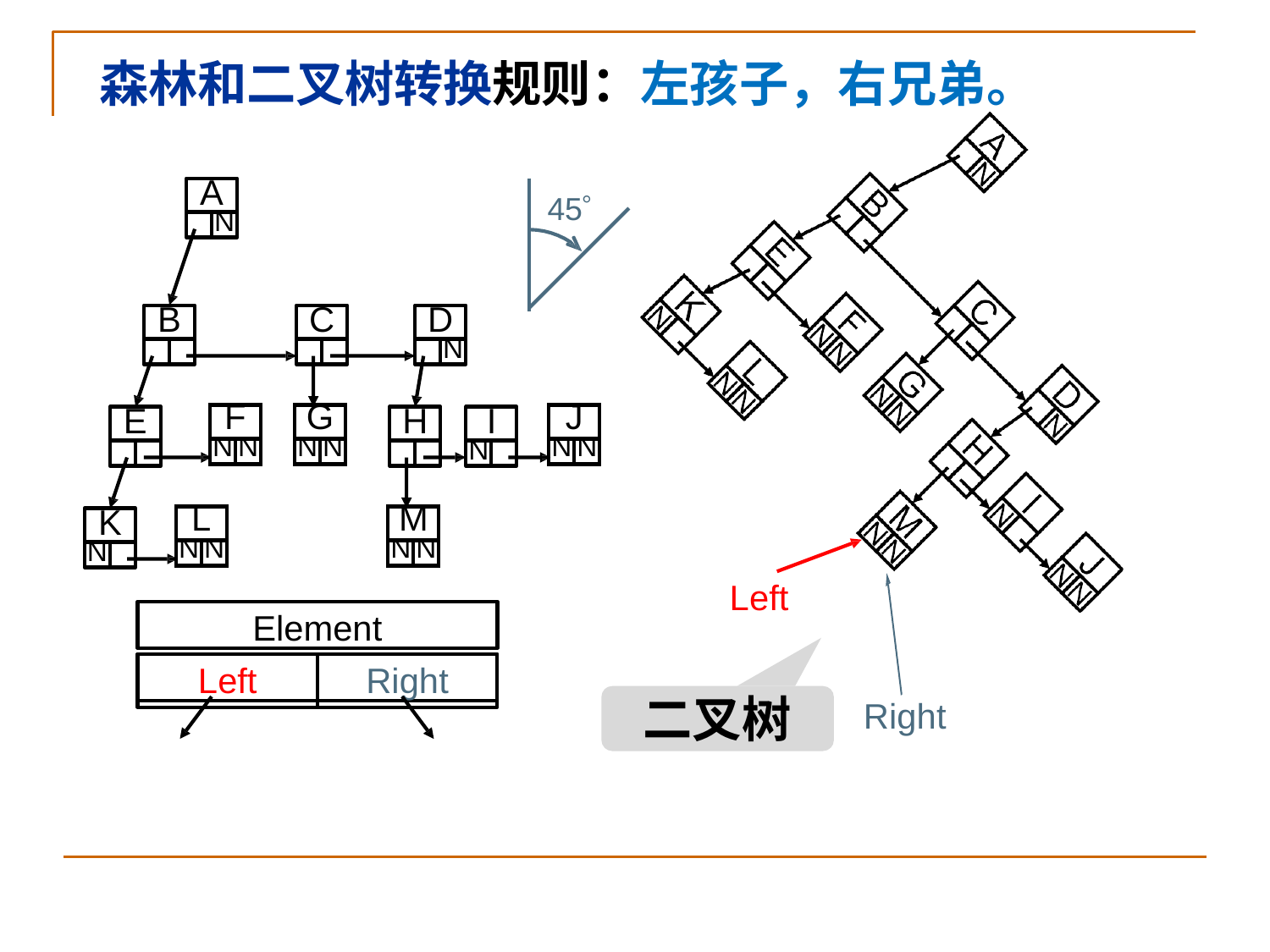

森林和二叉树转换规则：左孩子，右兄弟。

A

45°

N

B
C
D
N

| F |  |
| --- | --- |
| N | N |
| G |  |
| --- | --- |
| N | N |
| J |  |
| --- | --- |
| N | N |
E
H
I
N

| L |  |
| --- | --- |
| N | N |
| M |  |
| --- | --- |
| N | N |
K

N

Left

Element

Left

Right
二叉树
Right